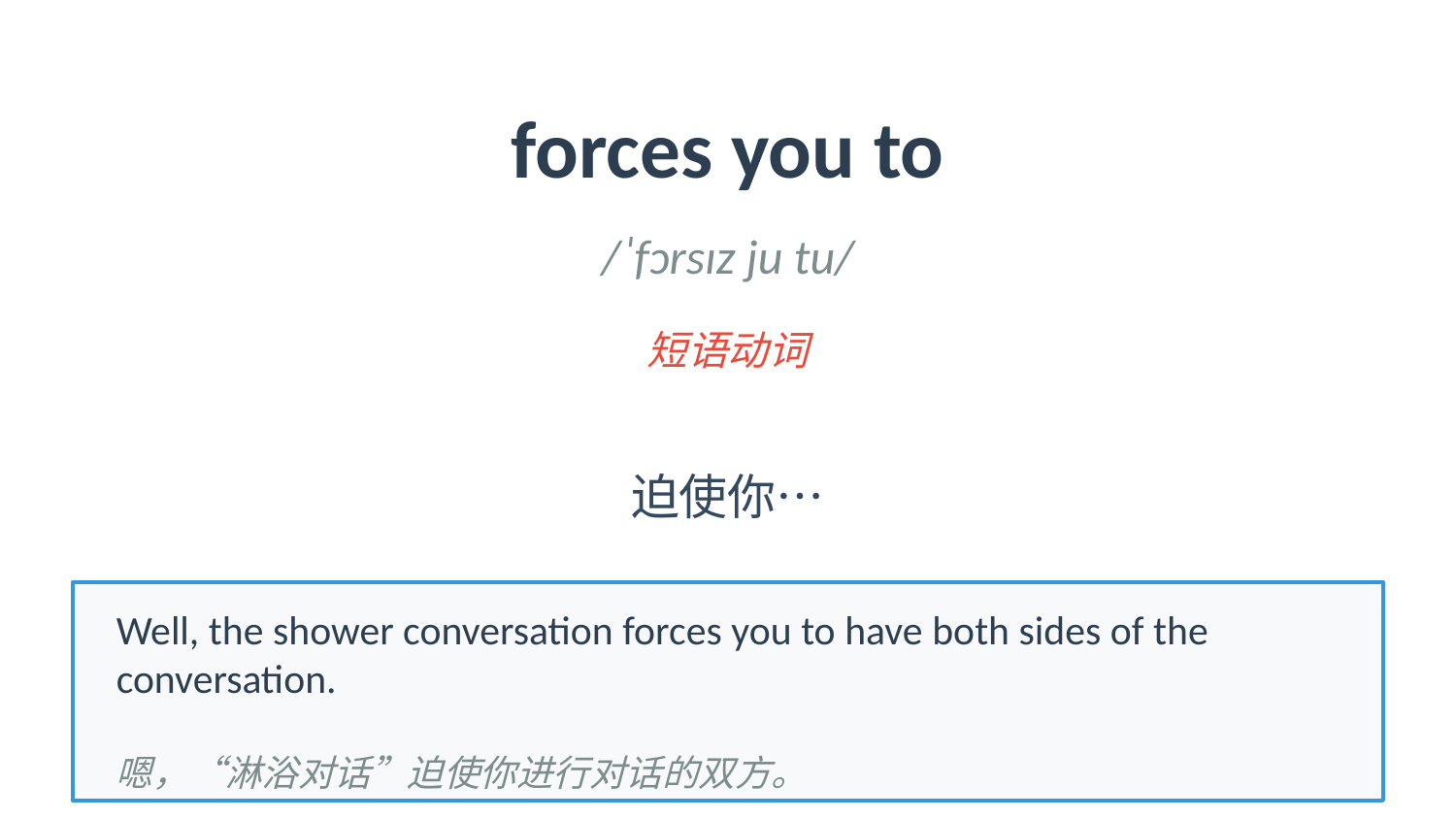

forces you to
/ˈfɔrsɪz ju tu/
短语动词
迫使你…

Well, the shower conversation forces you to have both sides of the conversation.

嗯，“淋浴对话”迫使你进行对话的双方。